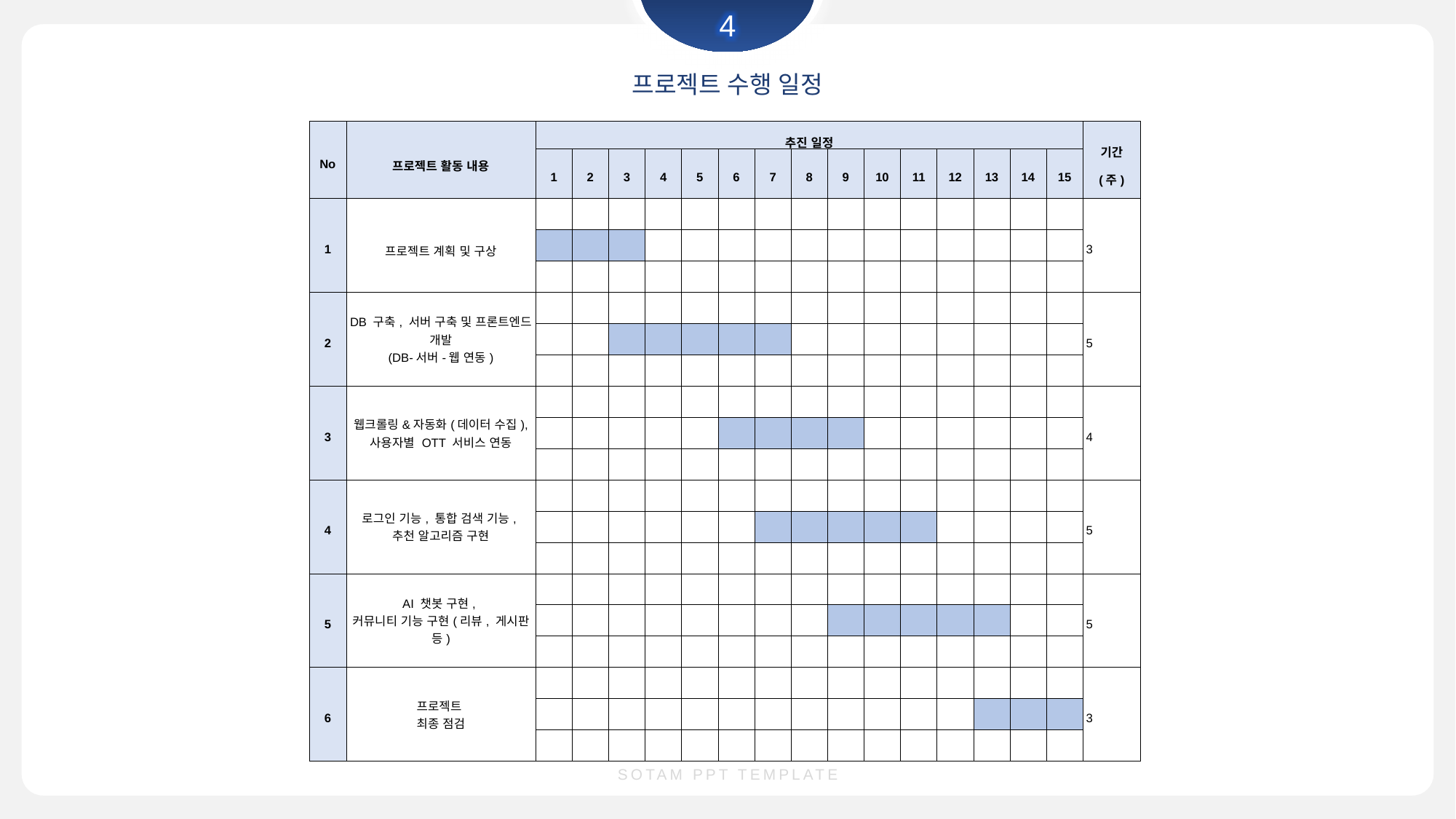

4
프로젝트 수행 일정
| No | 프로젝트 활동 내용 | 추진 일정 |  |  |  |  |  |  |  |  |  |  |  |  |  |  | 기간 (주) |
| --- | --- | --- | --- | --- | --- | --- | --- | --- | --- | --- | --- | --- | --- | --- | --- | --- | --- |
|  |  | 1 | 2 | 3 | 4 | 5 | 6 | 7 | 8 | 9 | 10 | 11 | 12 | 13 | 14 | 15 |  |
| 1 | 프로젝트 계획 및 구상 |  |  |  |  |  |  |  |  |  |  |  |  |  |  |  | 3 |
|  |  |  |  |  |  |  |  |  |  |  |  |  |  |  |  |  |  |
|  |  |  |  |  |  |  |  |  |  |  |  |  |  |  |  |  |  |
| 2 | DB 구축, 서버 구축 및 프론트엔드 개발 (DB-서버-웹 연동) |  |  |  |  |  |  |  |  |  |  |  |  |  |  |  | 5 |
|  |  |  |  |  |  |  |  |  |  |  |  |  |  |  |  |  |  |
|  |  |  |  |  |  |  |  |  |  |  |  |  |  |  |  |  |  |
| 3 | 웹크롤링&자동화(데이터 수집), 사용자별 OTT 서비스 연동 |  |  |  |  |  |  |  |  |  |  |  |  |  |  |  | 4 |
|  |  |  |  |  |  |  |  |  |  |  |  |  |  |  |  |  |  |
|  |  |  |  |  |  |  |  |  |  |  |  |  |  |  |  |  |  |
| 4 | 로그인 기능, 통합 검색 기능, 추천 알고리즘 구현 |  |  |  |  |  |  |  |  |  |  |  |  |  |  |  | 5 |
|  |  |  |  |  |  |  |  |  |  |  |  |  |  |  |  |  |  |
|  |  |  |  |  |  |  |  |  |  |  |  |  |  |  |  |  |  |
| 5 | AI 챗봇 구현, 커뮤니티 기능 구현(리뷰, 게시판 등) |  |  |  |  |  |  |  |  |  |  |  |  |  |  |  | 5 |
|  |  |  |  |  |  |  |  |  |  |  |  |  |  |  |  |  |  |
|  |  |  |  |  |  |  |  |  |  |  |  |  |  |  |  |  |  |
| 6 | 프로젝트 최종 점검 |  |  |  |  |  |  |  |  |  |  |  |  |  |  |  | 3 |
|  |  |  |  |  |  |  |  |  |  |  |  |  |  |  |  |  |  |
|  |  |  |  |  |  |  |  |  |  |  |  |  |  |  |  |  |  |

SOTAM PPT TEMPLATE